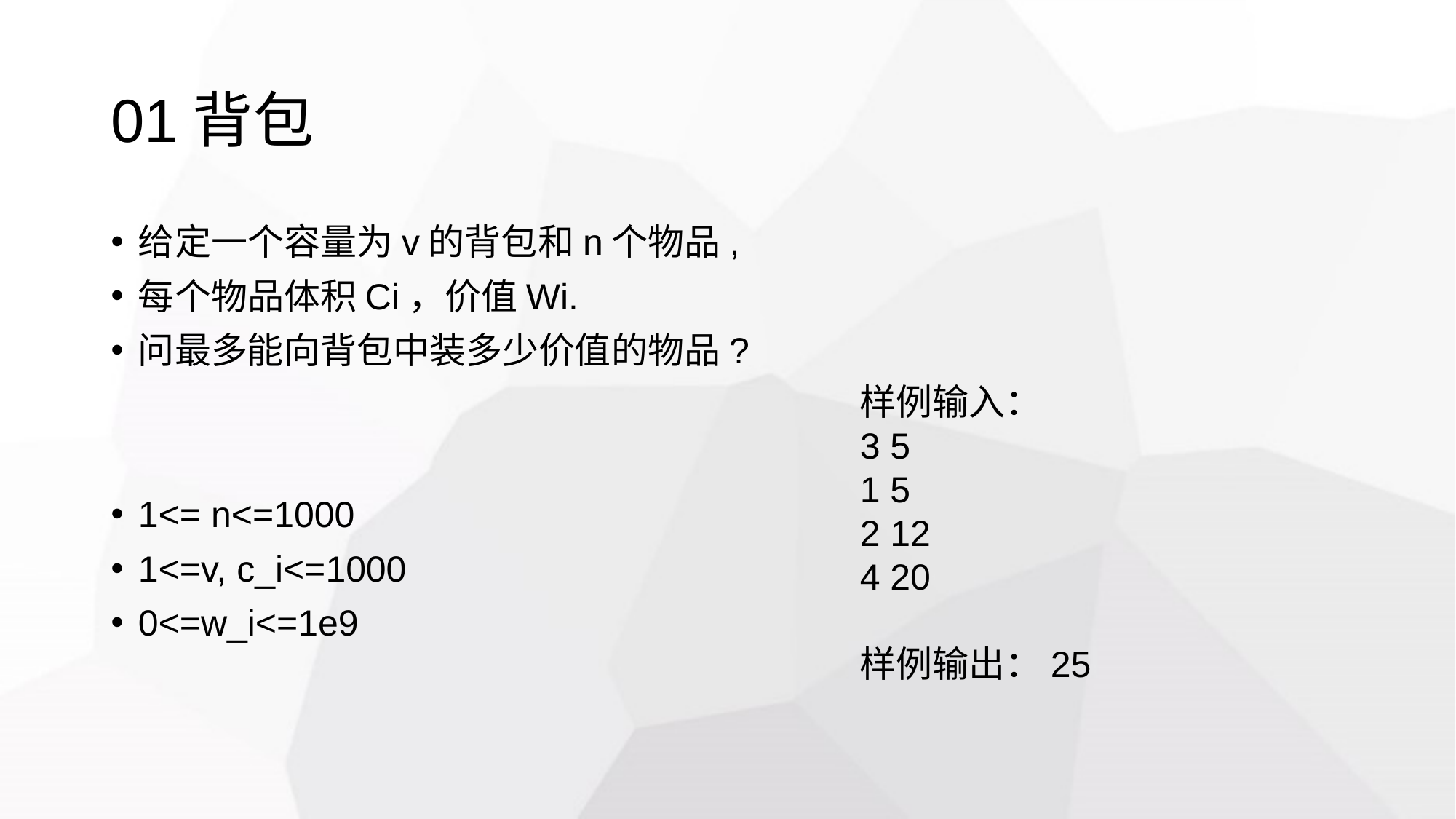

# 01背包
给定一个容量为v的背包和n个物品,
每个物品体积Ci，价值Wi.
问最多能向背包中装多少价值的物品?

1<= n<=1000
1<=v, c_i<=1000
0<=w_i<=1e9

样例输入：
3 5
1 5
2 12
4 20

样例输出：25